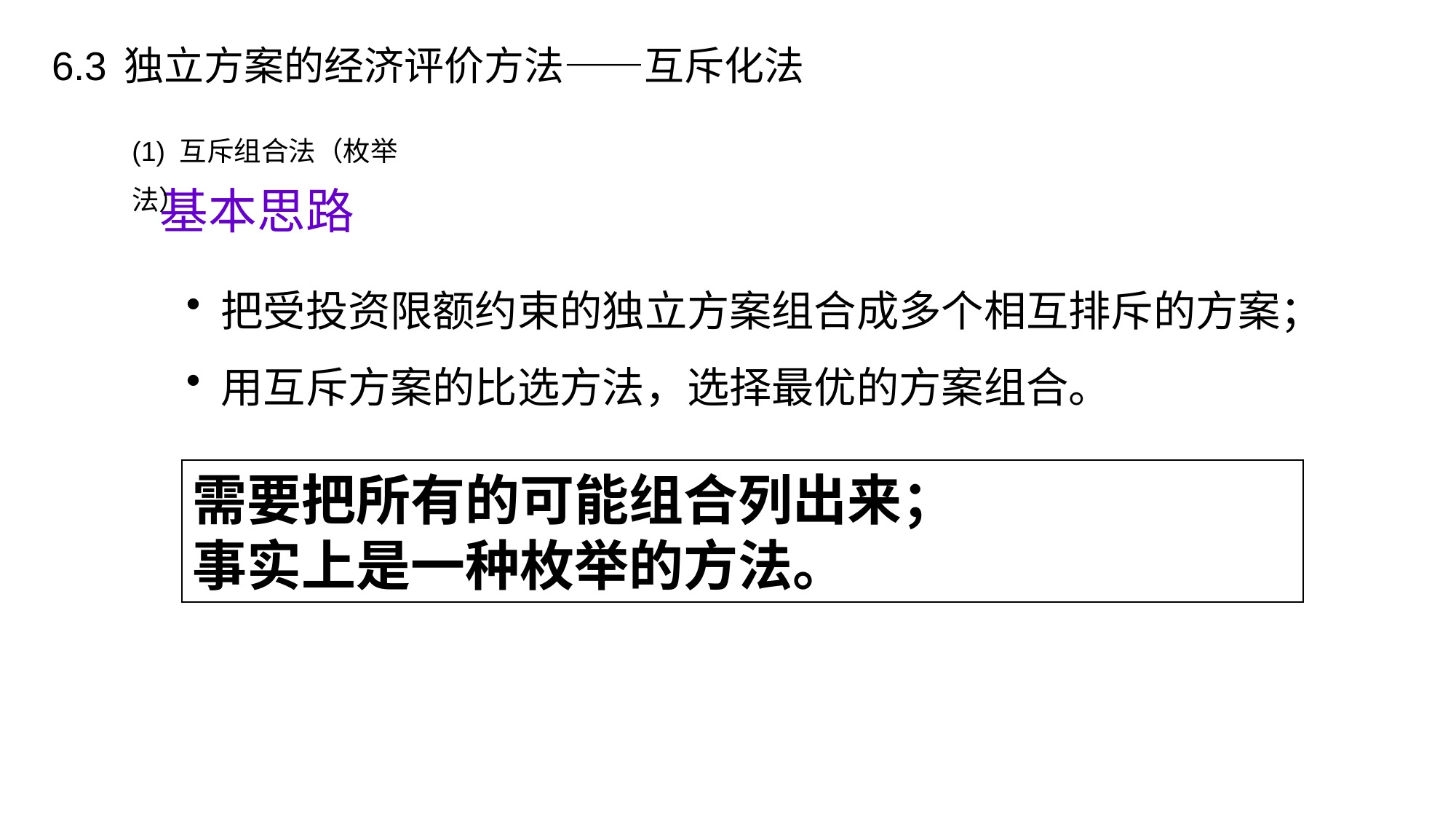

6.3 独立方案的经济评价方法——互斥化法
(1) 互斥组合法（枚举法）
基本思路
 把受投资限额约束的独立方案组合成多个相互排斥的方案；
 用互斥方案的比选方法，选择最优的方案组合。
需要把所有的可能组合列出来；
事实上是一种枚举的方法。
5